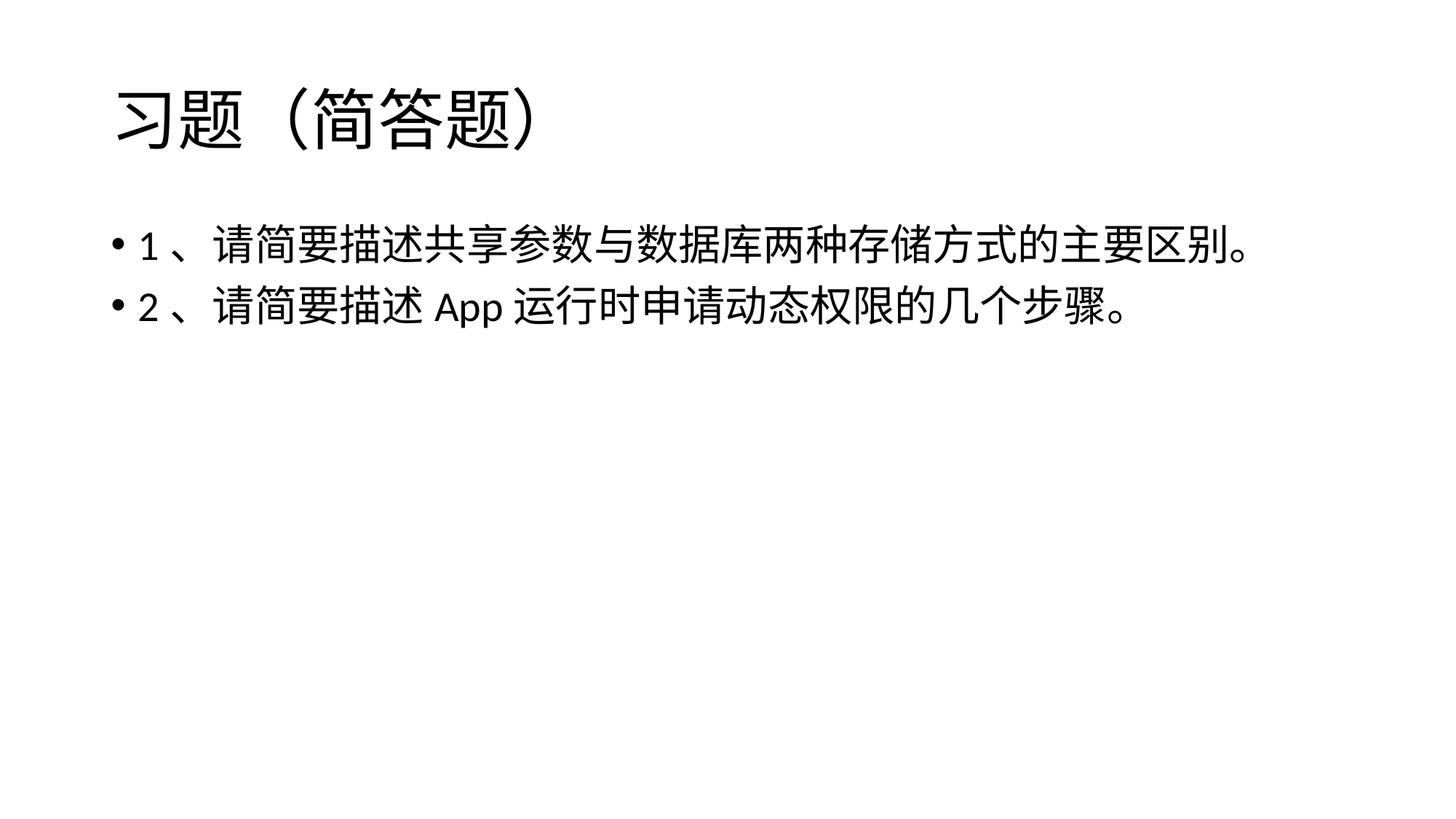

# 习题（简答题）
1、请简要描述共享参数与数据库两种存储方式的主要区别。
2、请简要描述App运行时申请动态权限的几个步骤。